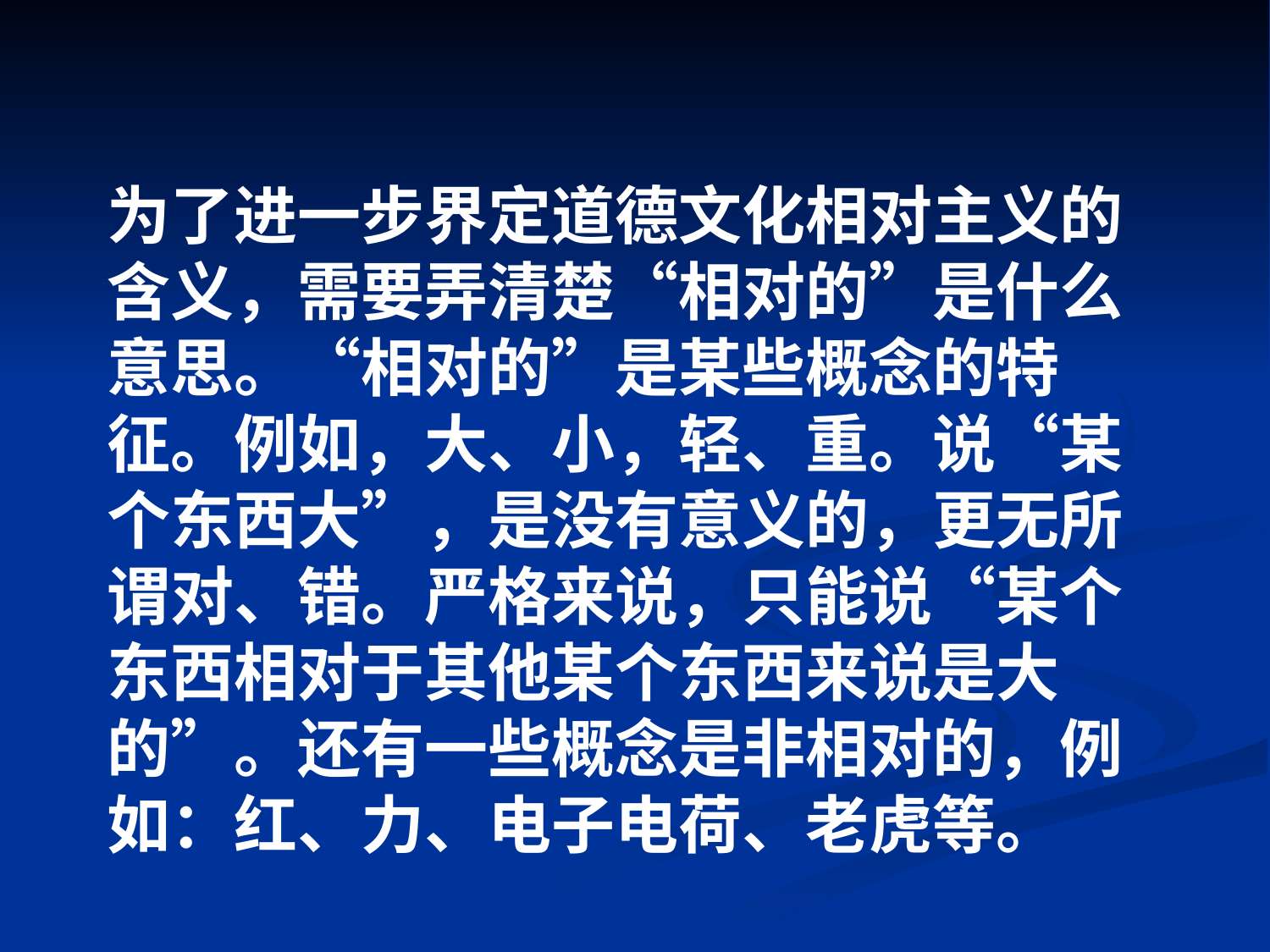

为了进一步界定道德文化相对主义的含义，需要弄清楚“相对的”是什么意思。“相对的”是某些概念的特征。例如，大、小，轻、重。说“某个东西大”，是没有意义的，更无所谓对、错。严格来说，只能说“某个东西相对于其他某个东西来说是大的”。还有一些概念是非相对的，例如：红、力、电子电荷、老虎等。